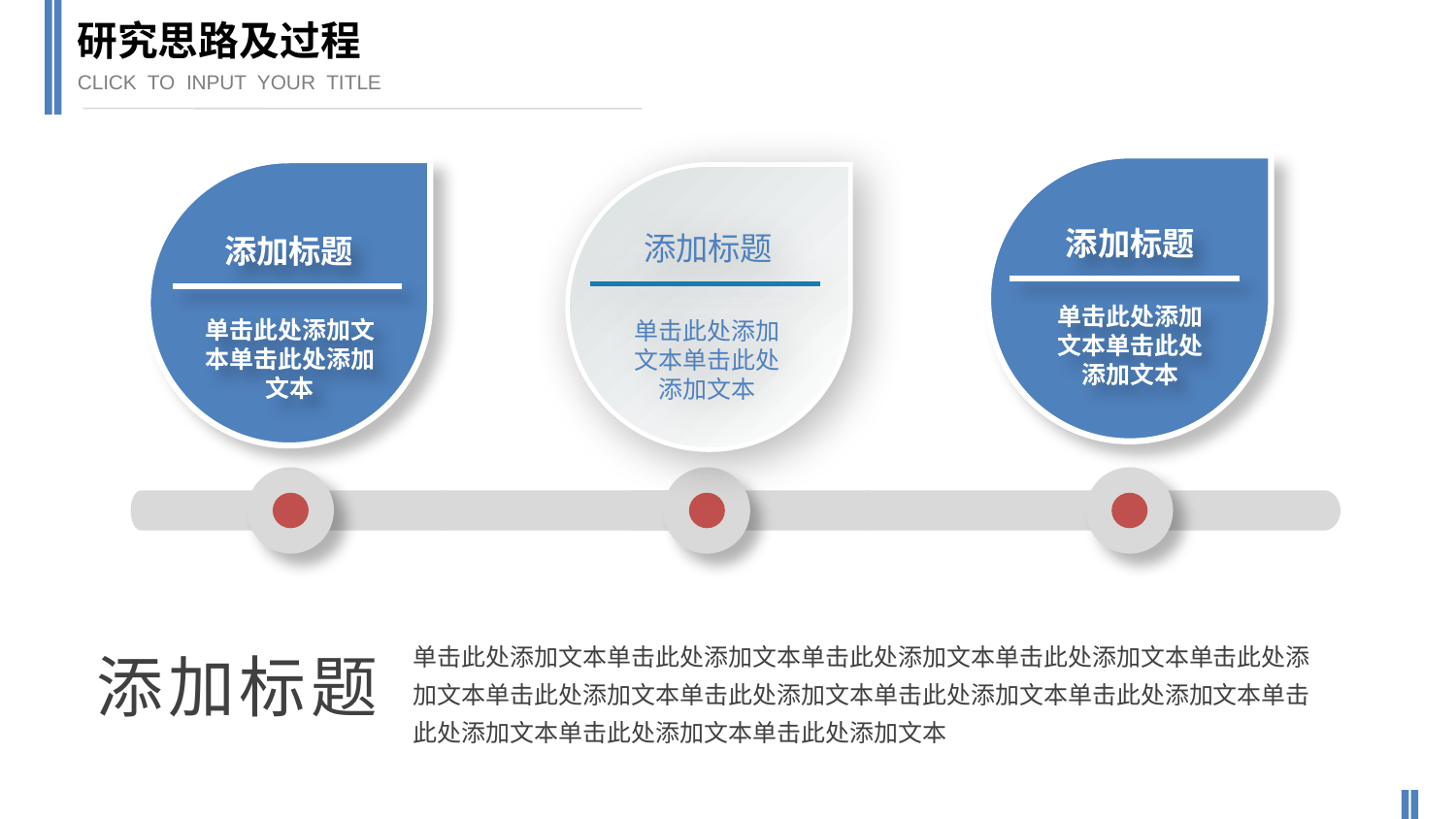

研究思路及过程
CLICK  TO  INPUT  YOUR  TITLE

添加标题
单击此处添加文本单击此处添加文本

添加标题
单击此处添加文本单击此处添加文本

添加标题
单击此处添加文本单击此处添加文本

单击此处添加文本单击此处添加文本单击此处添加文本单击此处添加文本单击此处添加文本单击此处添加文本单击此处添加文本单击此处添加文本单击此处添加文本单击此处添加文本单击此处添加文本单击此处添加文本
添加标题